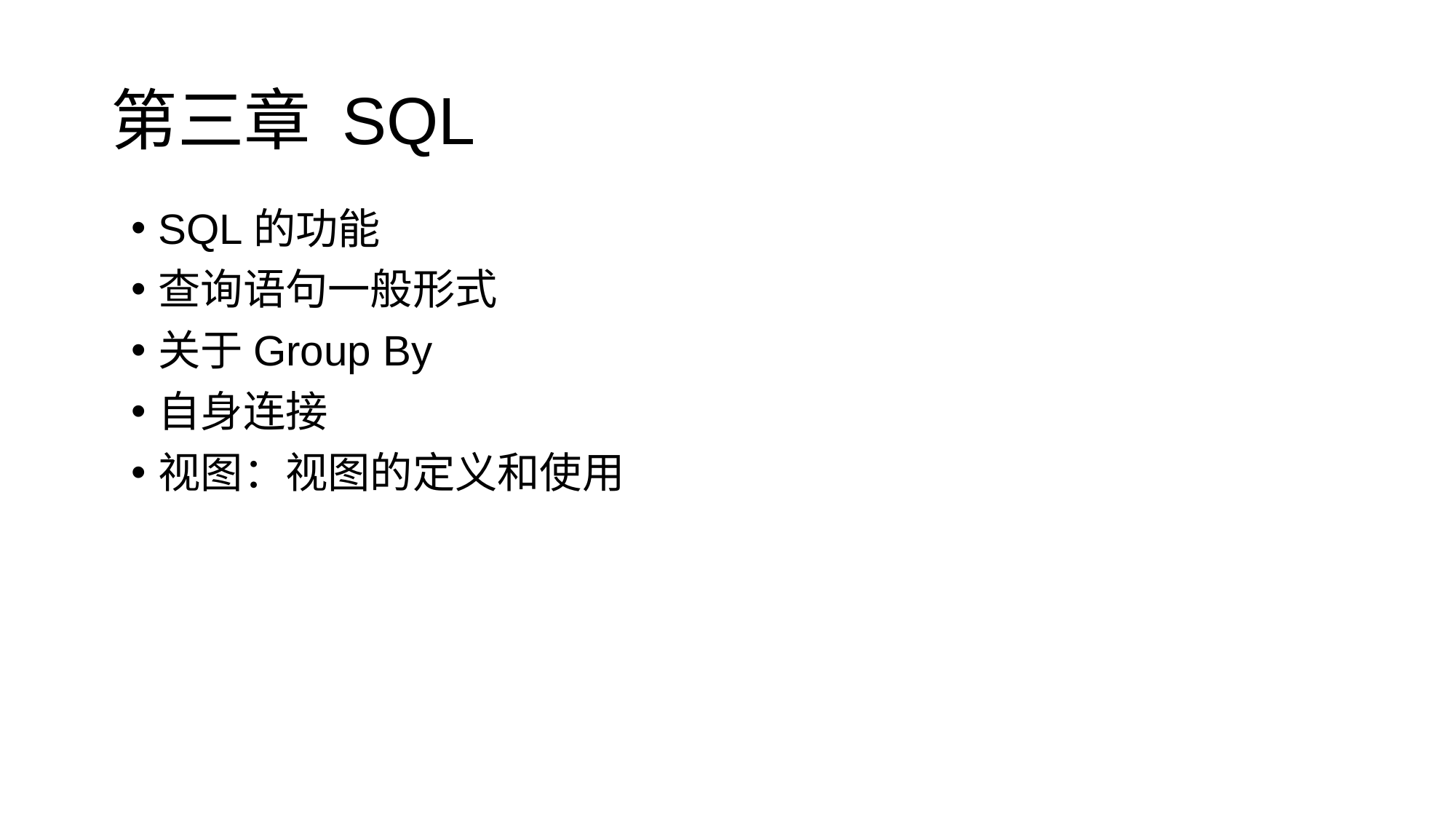

# 第三章 SQL
SQL的功能
查询语句一般形式
关于Group By
自身连接
视图：视图的定义和使用